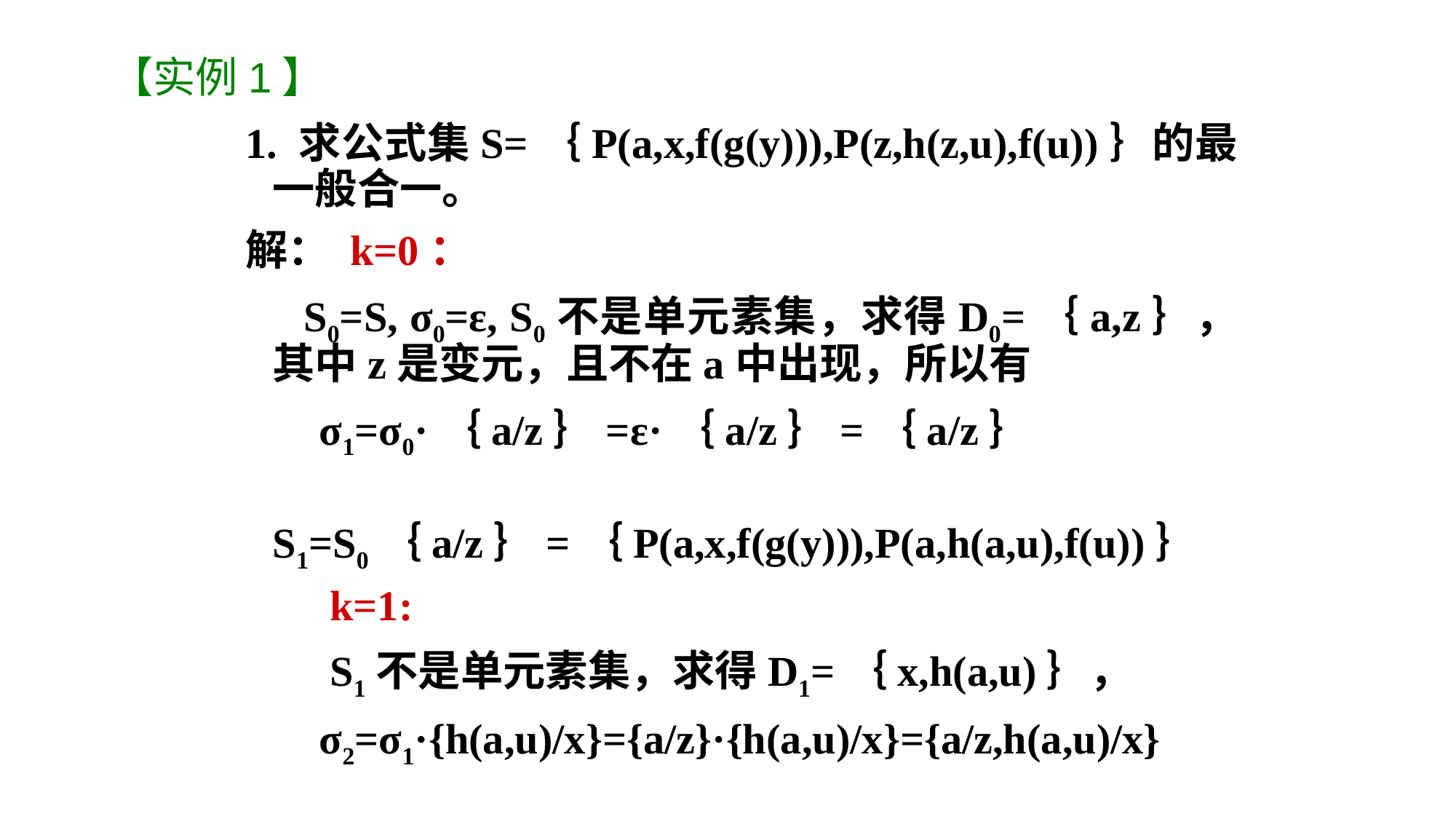

# 【实例1】
1. 求公式集S=｛P(a,x,f(g(y))),P(z,h(z,u),f(u))｝的最一般合一。
解： k=0：
     S0=S, σ0=ε, S0不是单元素集，求得D0=｛a,z｝，其中z是变元，且不在a中出现，所以有
       σ1=σ0·｛a/z｝=ε·｛a/z｝=｛a/z｝
        S1=S0｛a/z｝=｛P(a,x,f(g(y))),P(a,h(a,u),f(u))｝
        k=1:
        S1不是单元素集，求得D1=｛x,h(a,u)｝，
       σ2=σ1·{h(a,u)/x}={a/z}·{h(a,u)/x}={a/z,h(a,u)/x}
       S2=S1{h(a,u)/x}={P(a,h(a,u),f(g(y))),P(a,h(a,u),f(u))}
41